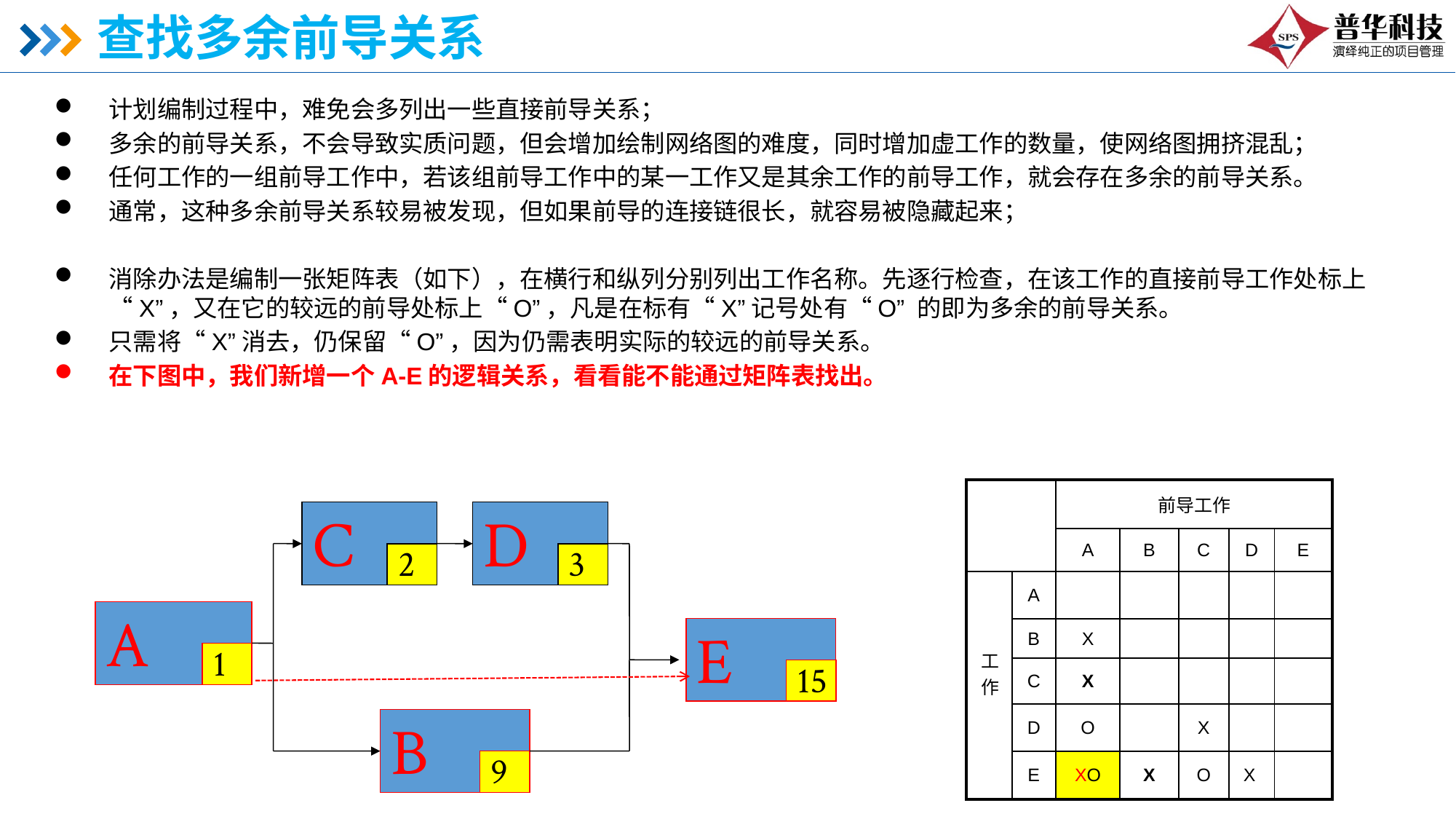

# 查找多余前导关系
计划编制过程中，难免会多列出一些直接前导关系；
多余的前导关系，不会导致实质问题，但会增加绘制网络图的难度，同时增加虚工作的数量，使网络图拥挤混乱；
任何工作的一组前导工作中，若该组前导工作中的某一工作又是其余工作的前导工作，就会存在多余的前导关系。
通常，这种多余前导关系较易被发现，但如果前导的连接链很长，就容易被隐藏起来；

消除办法是编制一张矩阵表（如下），在横行和纵列分别列出工作名称。先逐行检查，在该工作的直接前导工作处标上“X”，又在它的较远的前导处标上“O”，凡是在标有“X”记号处有“O” 的即为多余的前导关系。
只需将“X”消去，仍保留“O”，因为仍需表明实际的较远的前导关系。
在下图中，我们新增一个A-E的逻辑关系，看看能不能通过矩阵表找出。
|  |  | 前导工作 |  |  |  |  |
| --- | --- | --- | --- | --- | --- | --- |
|  |  | A | B | C | D | E |
| 工作 | A |  |  |  |  |  |
|  | B | X |  |  |  |  |
|  | C | X |  |  |  |  |
|  | D | O |  | X |  |  |
|  | E | XO | X | O | X |  |
C
D

2

3

A
E
1

15
B

9